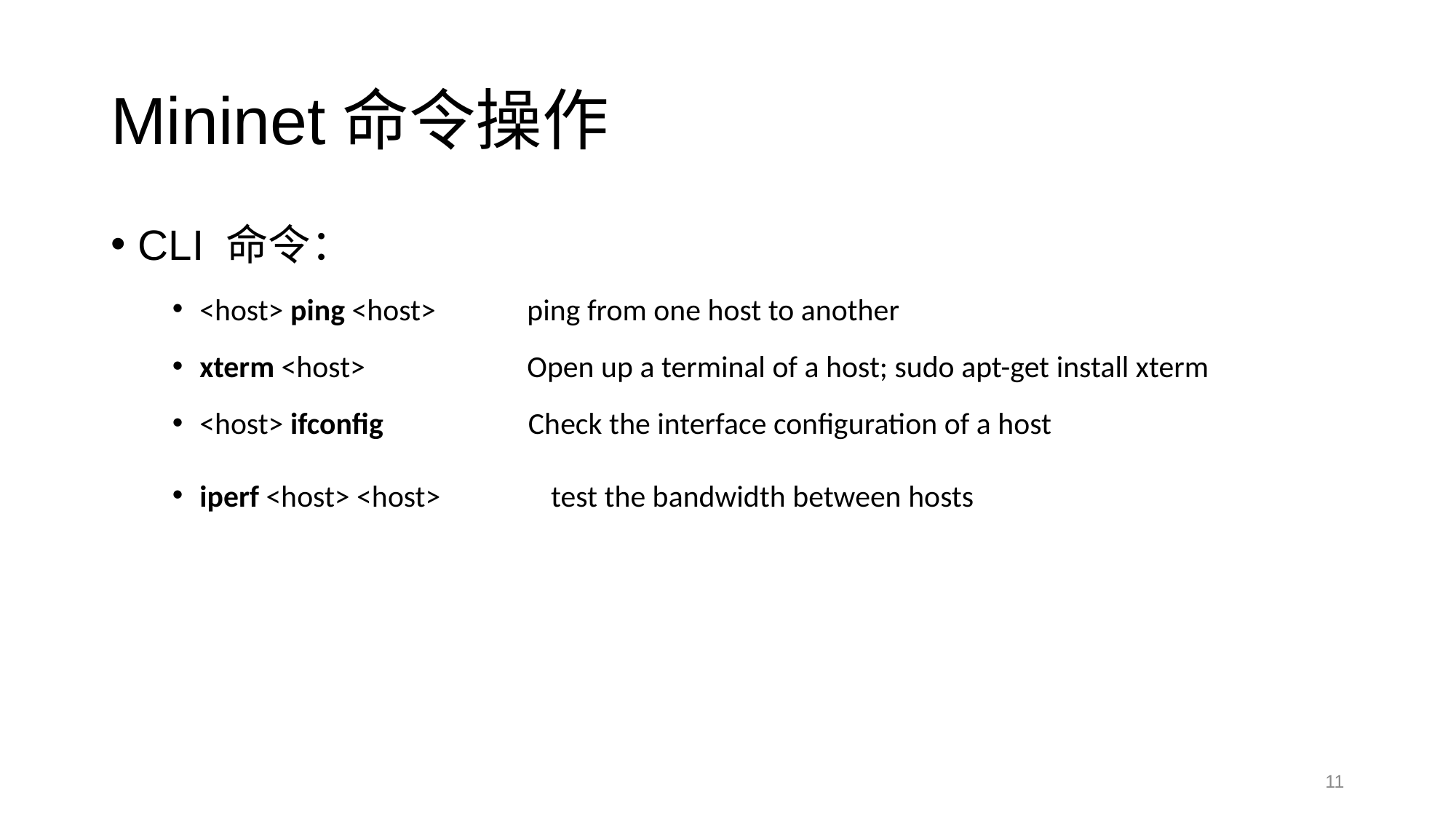

# Mininet命令操作
CLI 命令：
<host> ping <host> 	ping from one host to another
xterm <host>		Open up a terminal of a host; sudo apt-get install xterm
<host> ifconfig	                Check the interface configuration of a host
iperf <host> <host>                test the bandwidth between hosts
11